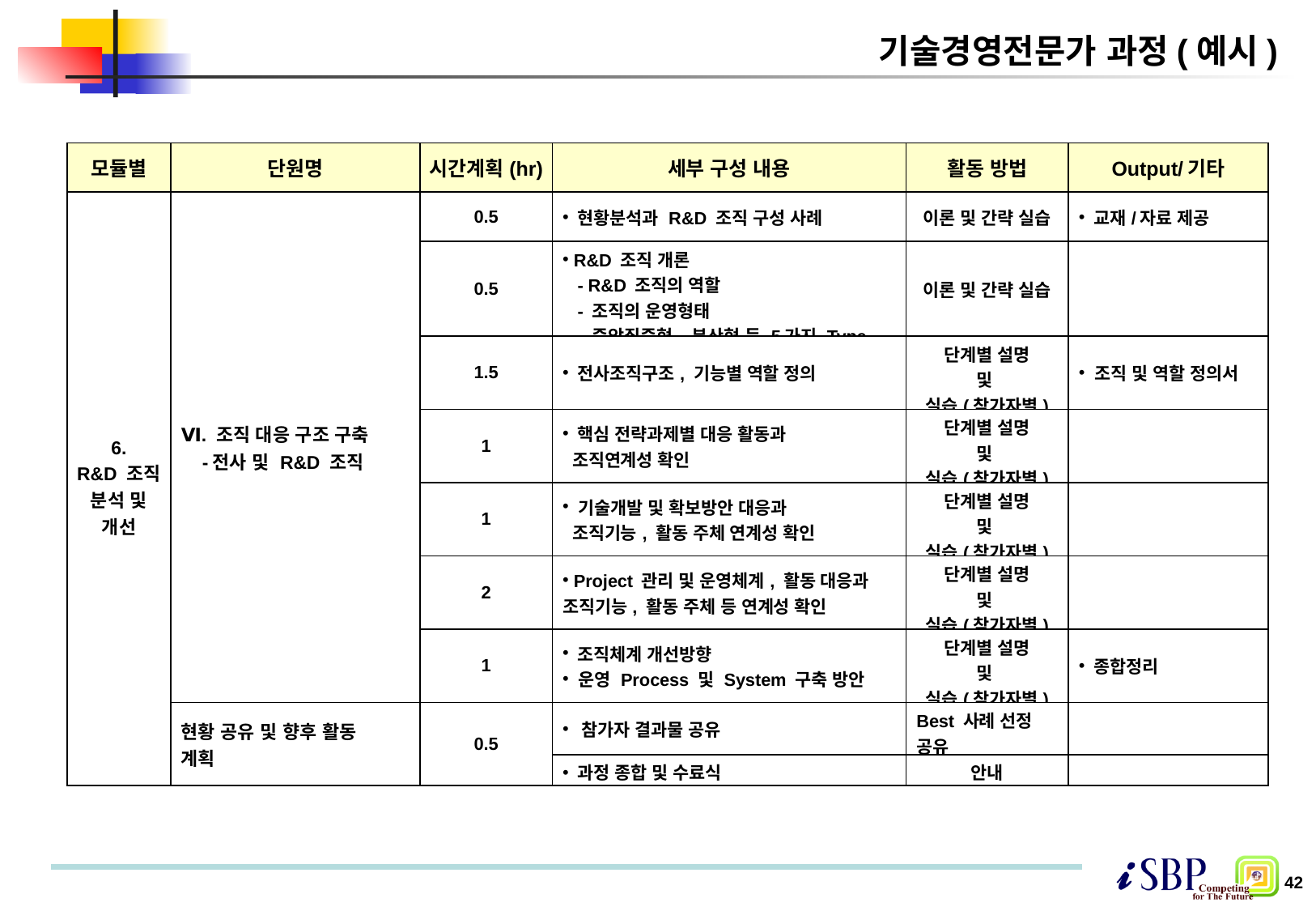

# 기술경영전문가 과정(예시)
| 모듈별 | 단원명 | 시간계획(hr) | 세부 구성 내용 | 활동 방법 | Output/기타 |
| --- | --- | --- | --- | --- | --- |
| 6. R&D 조직 분석 및 개선 | Ⅵ. 조직 대응 구조 구축 -전사 및 R&D 조직 | 0.5 | 현황분석과 R&D 조직 구성 사례 | 이론 및 간략 실습 | 교재/자료 제공 |
|  |  | 0.5 | R&D 조직 개론 - R&D 조직의 역할 - 조직의 운영형태 - 중앙집중형, 분산형 등 5가지 Type | 이론 및 간략 실습 |  |
|  |  | 1.5 | 전사조직구조, 기능별 역할 정의 | 단계별 설명 및 실습(참가자별) | 조직 및 역할 정의서 |
|  |  | 1 | 핵심 전략과제별 대응 활동과 조직연계성 확인 | 단계별 설명 및 실습(참가자별) |  |
|  |  | 1 | 기술개발 및 확보방안 대응과 조직기능, 활동 주체 연계성 확인 | 단계별 설명 및 실습(참가자별) |  |
|  |  | 2 | Project 관리 및 운영체계, 활동 대응과 조직기능, 활동 주체 등 연계성 확인 | 단계별 설명 및 실습(참가자별) |  |
|  |  | 1 | 조직체계 개선방향 운영 Process 및 System 구축 방안 | 단계별 설명 및 실습(참가자별) | 종합정리 |
|  | 현황 공유 및 향후 활동 계획 | 0.5 | 참가자 결과물 공유 | Best 사례 선정 공유 |  |
|  |  |  | 과정 종합 및 수료식 | 안내 |  |
42